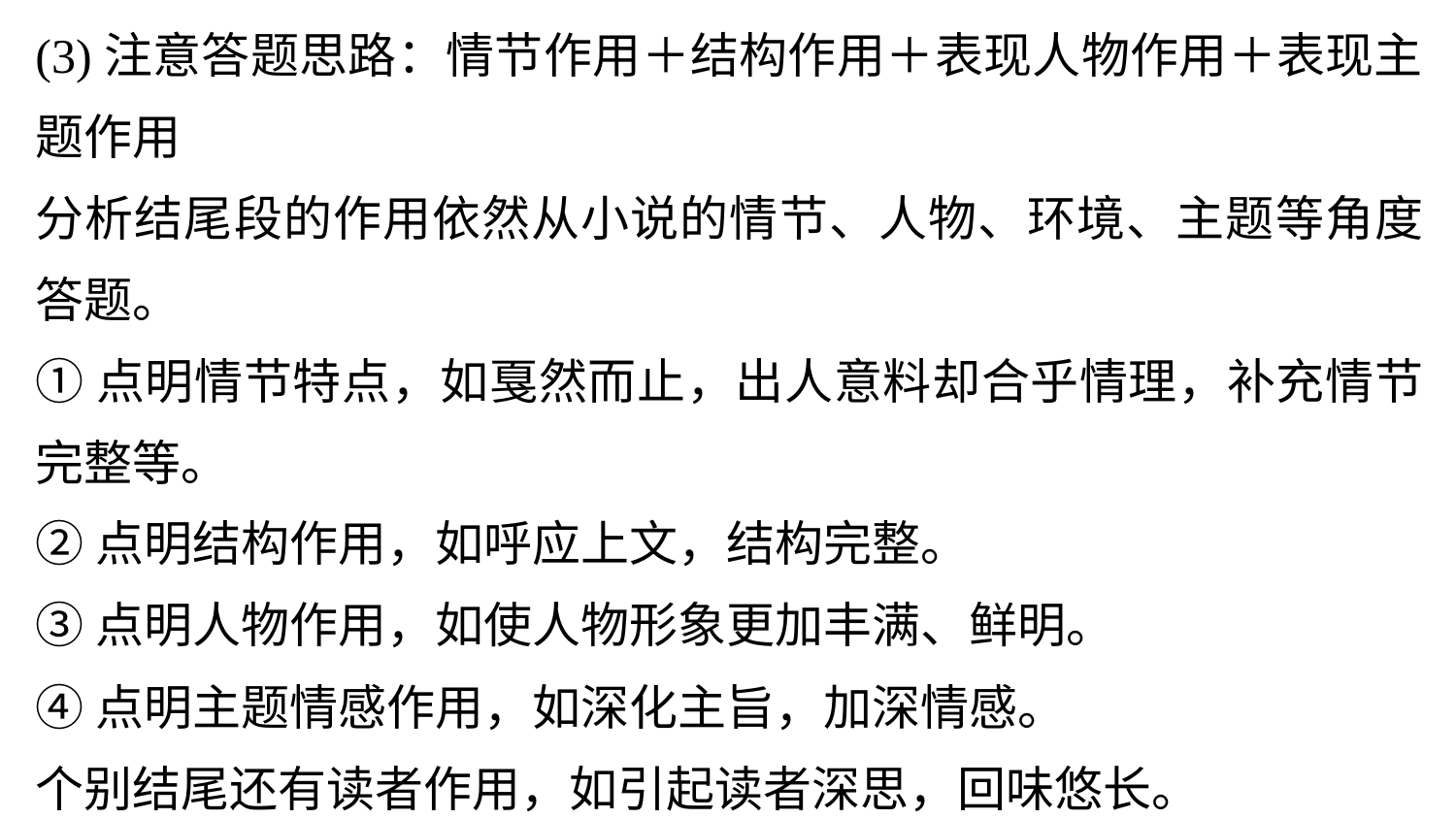

(3)注意答题思路：情节作用＋结构作用＋表现人物作用＋表现主题作用
分析结尾段的作用依然从小说的情节、人物、环境、主题等角度答题。
①点明情节特点，如戛然而止，出人意料却合乎情理，补充情节完整等。
②点明结构作用，如呼应上文，结构完整。
③点明人物作用，如使人物形象更加丰满、鲜明。
④点明主题情感作用，如深化主旨，加深情感。
个别结尾还有读者作用，如引起读者深思，回味悠长。